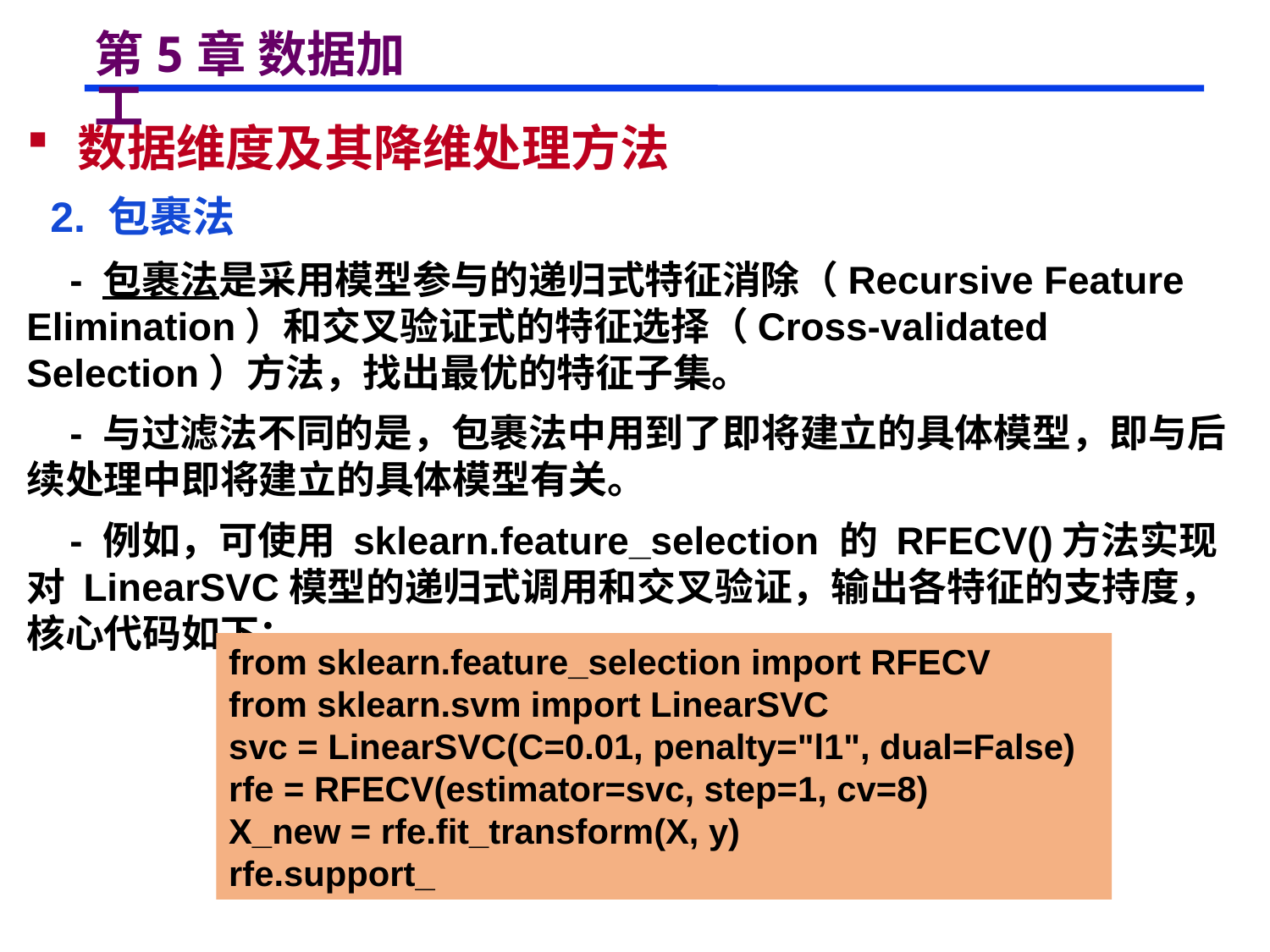

# 第5章 数据加工
 数据维度及其降维处理方法
  2. 包裹法
    - 包裹法是采用模型参与的递归式特征消除（Recursive Feature Elimination）和交叉验证式的特征选择（Cross-validated Selection）方法，找出最优的特征子集。
    - 与过滤法不同的是，包裹法中用到了即将建立的具体模型，即与后续处理中即将建立的具体模型有关。
    - 例如，可使用 sklearn.feature_selection 的 RFECV()方法实现对 LinearSVC模型的递归式调用和交叉验证，输出各特征的支持度，核心代码如下：
from sklearn.feature_selection import RFECV
from sklearn.svm import LinearSVC
svc = LinearSVC(C=0.01, penalty="l1", dual=False)
rfe = RFECV(estimator=svc, step=1, cv=8)
X_new = rfe.fit_transform(X, y)
rfe.support_